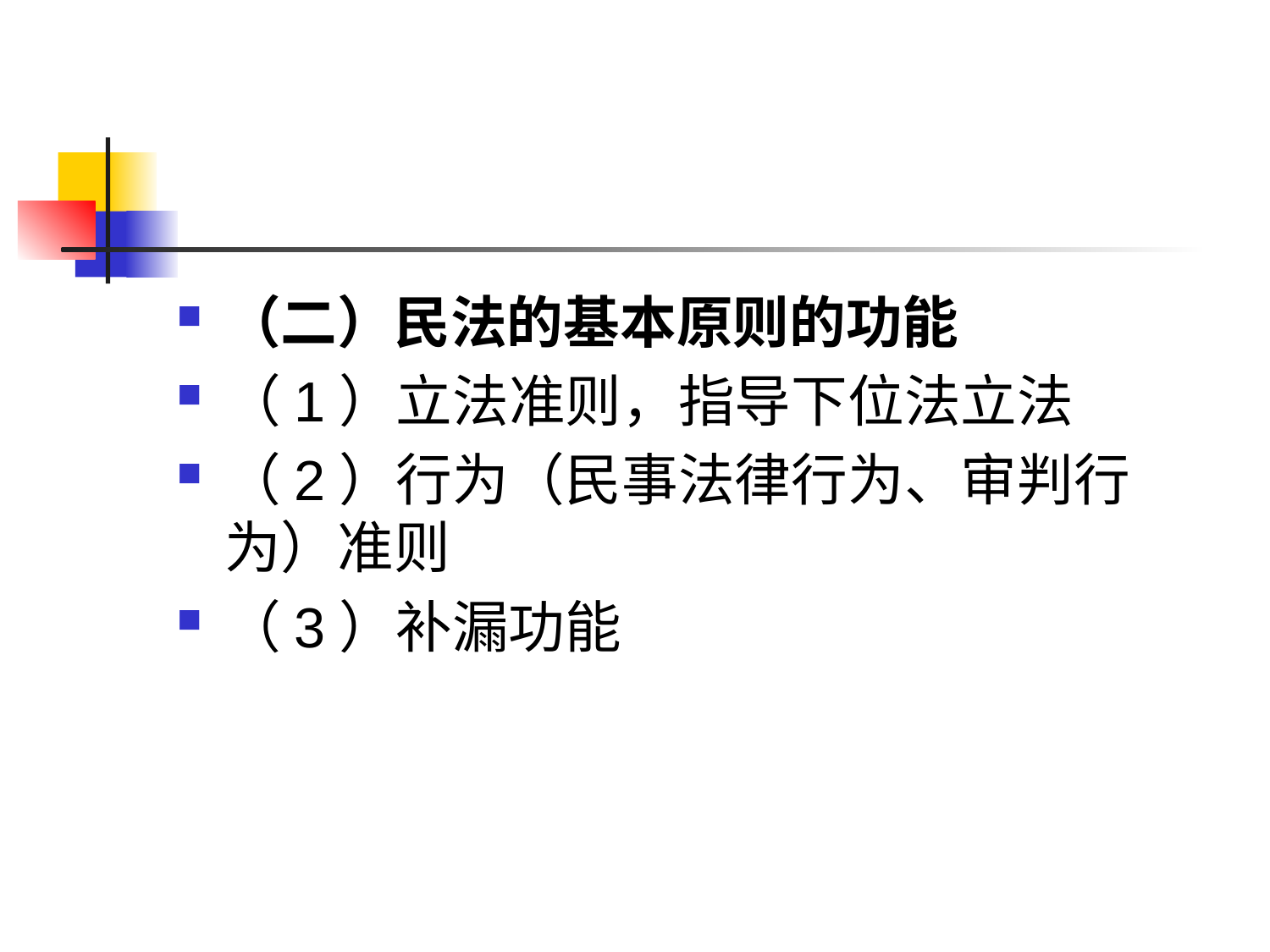

#
（二）民法的基本原则的功能
（1）立法准则，指导下位法立法
（2）行为（民事法律行为、审判行为）准则
（3）补漏功能